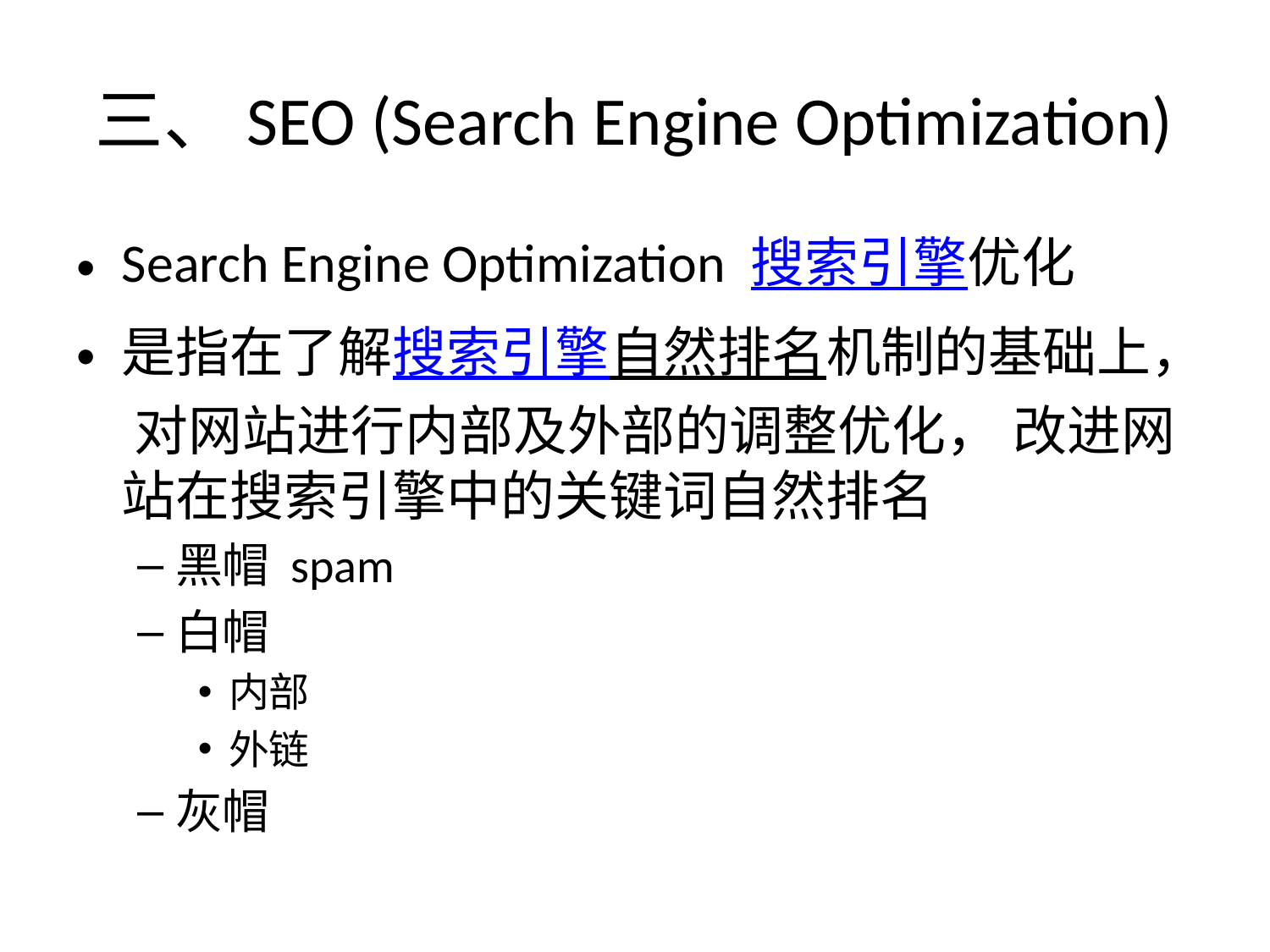

# 三、SEO (Search Engine Optimization)
Search Engine Optimization 搜索引擎优化
是指在了解搜索引擎自然排名机制的基础上， 对网站进行内部及外部的调整优化， 改进网站在搜索引擎中的关键词自然排名
黑帽 spam
白帽
内部
外链
灰帽